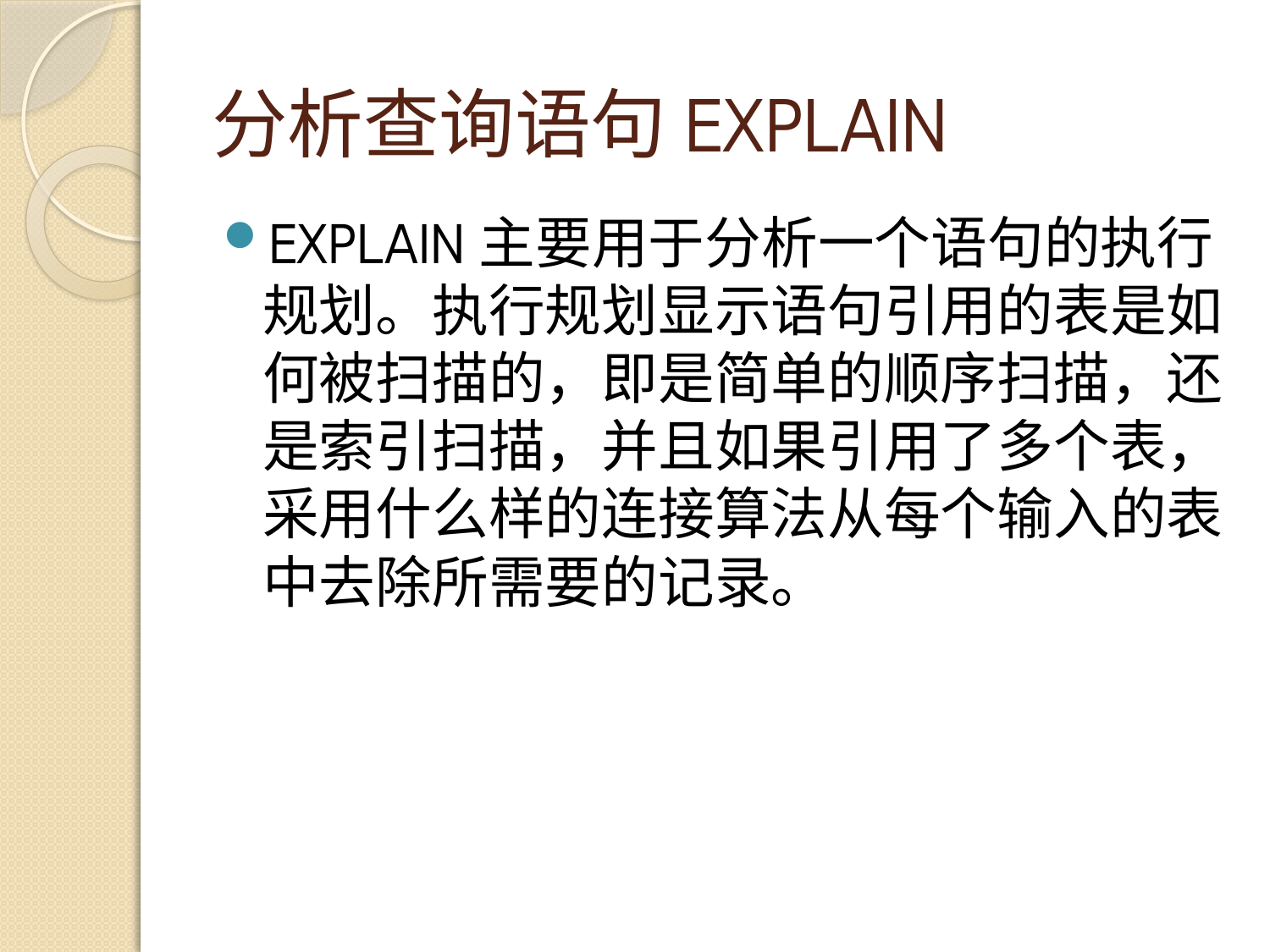

# 分析查询语句EXPLAIN
EXPLAIN主要用于分析一个语句的执行规划。执行规划显示语句引用的表是如何被扫描的，即是简单的顺序扫描，还是索引扫描，并且如果引用了多个表，采用什么样的连接算法从每个输入的表中去除所需要的记录。